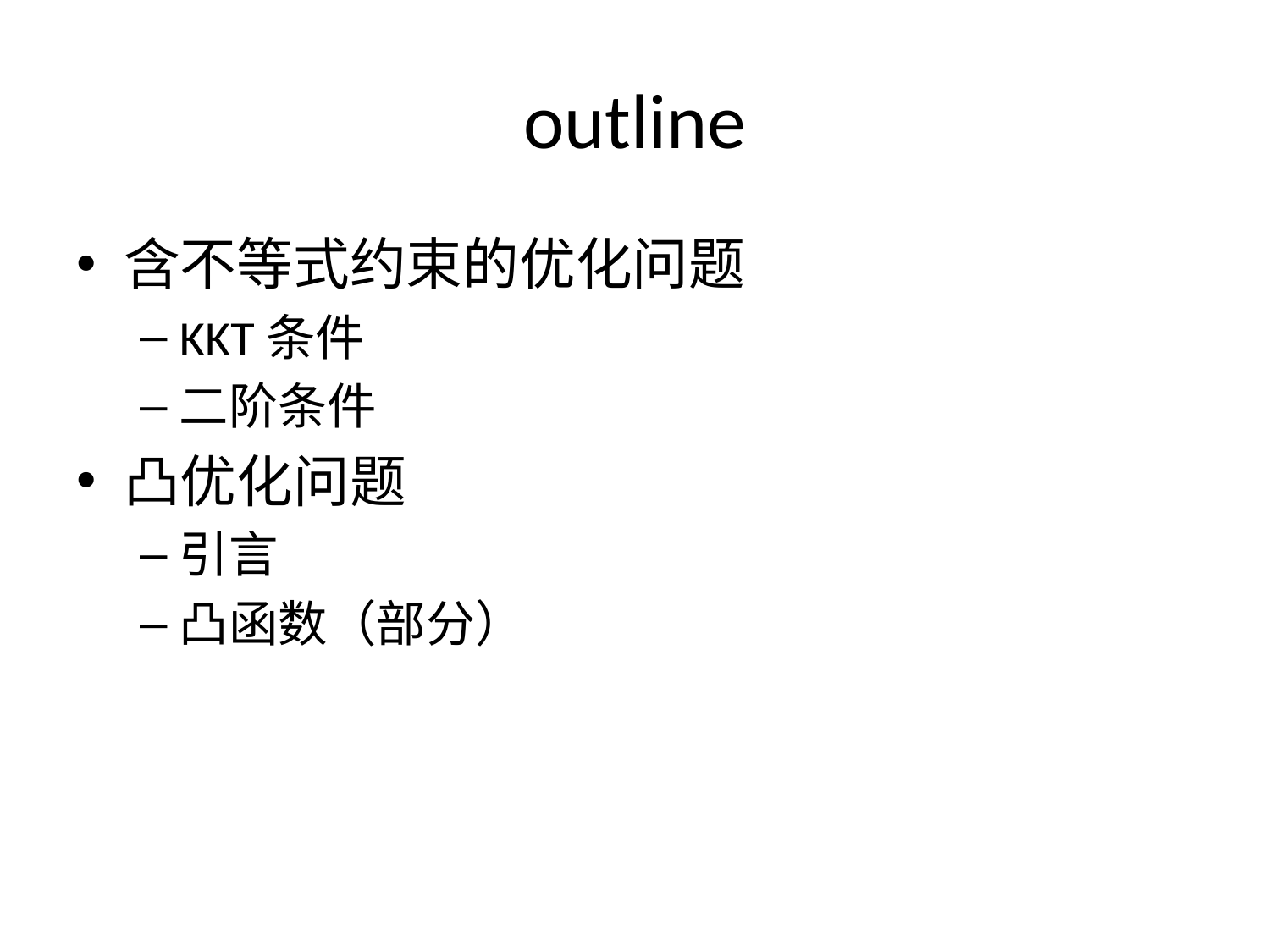

# outline
含不等式约束的优化问题
KKT条件
二阶条件
凸优化问题
引言
凸函数（部分）